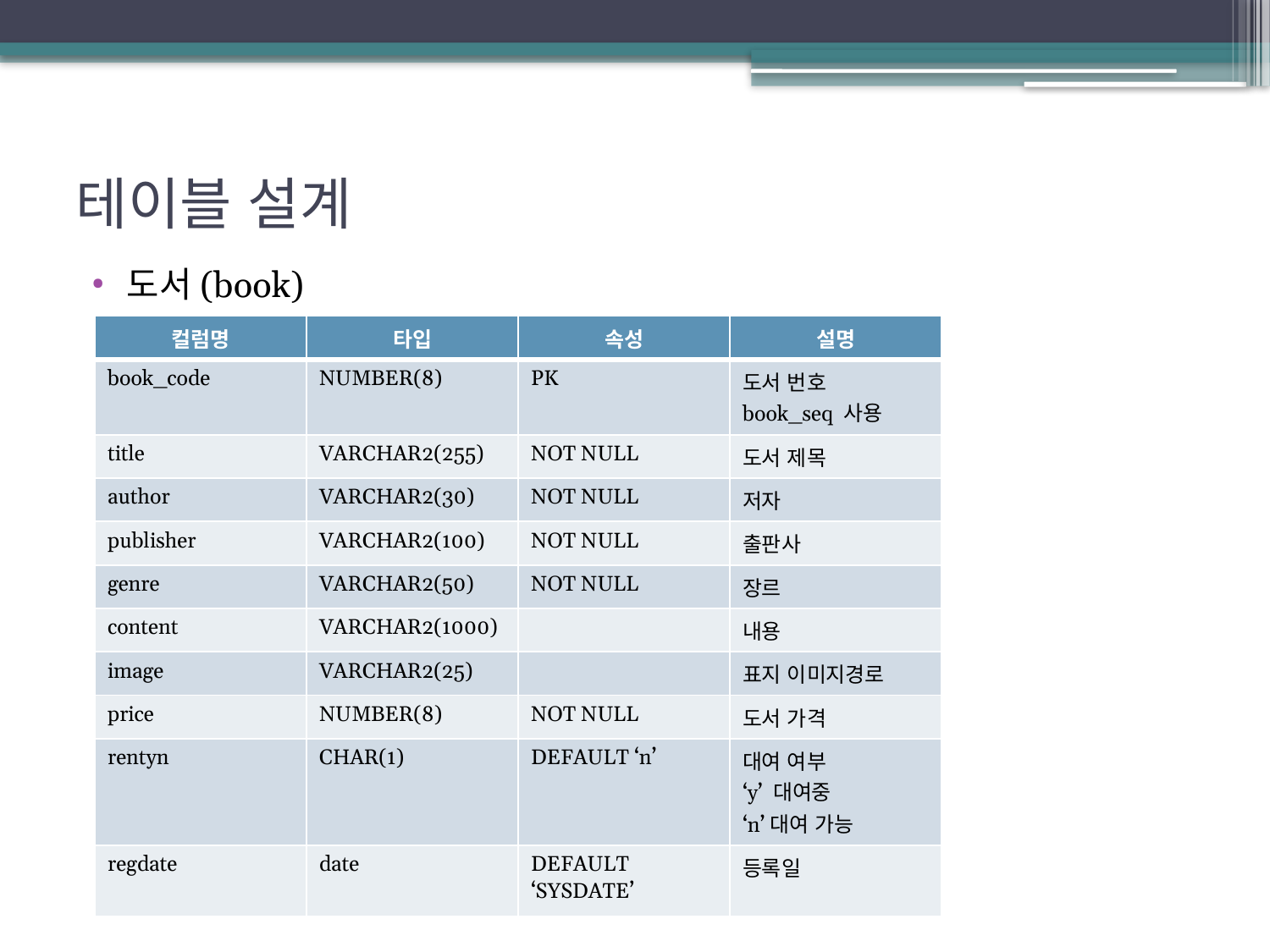

# 테이블 설계
도서(book)
| 컬럼명 | 타입 | 속성 | 설명 |
| --- | --- | --- | --- |
| book\_code | NUMBER(8) | PK | 도서 번호 book\_seq 사용 |
| title | VARCHAR2(255) | NOT NULL | 도서 제목 |
| author | VARCHAR2(30) | NOT NULL | 저자 |
| publisher | VARCHAR2(100) | NOT NULL | 출판사 |
| genre | VARCHAR2(50) | NOT NULL | 장르 |
| content | VARCHAR2(1000) |  | 내용 |
| image | VARCHAR2(25) |  | 표지 이미지경로 |
| price | NUMBER(8) | NOT NULL | 도서 가격 |
| rentyn | CHAR(1) | DEFAULT ‘n’ | 대여 여부 ‘y’ 대여중 ‘n’대여 가능 |
| regdate | date | DEFAULT ‘SYSDATE’ | 등록일 |